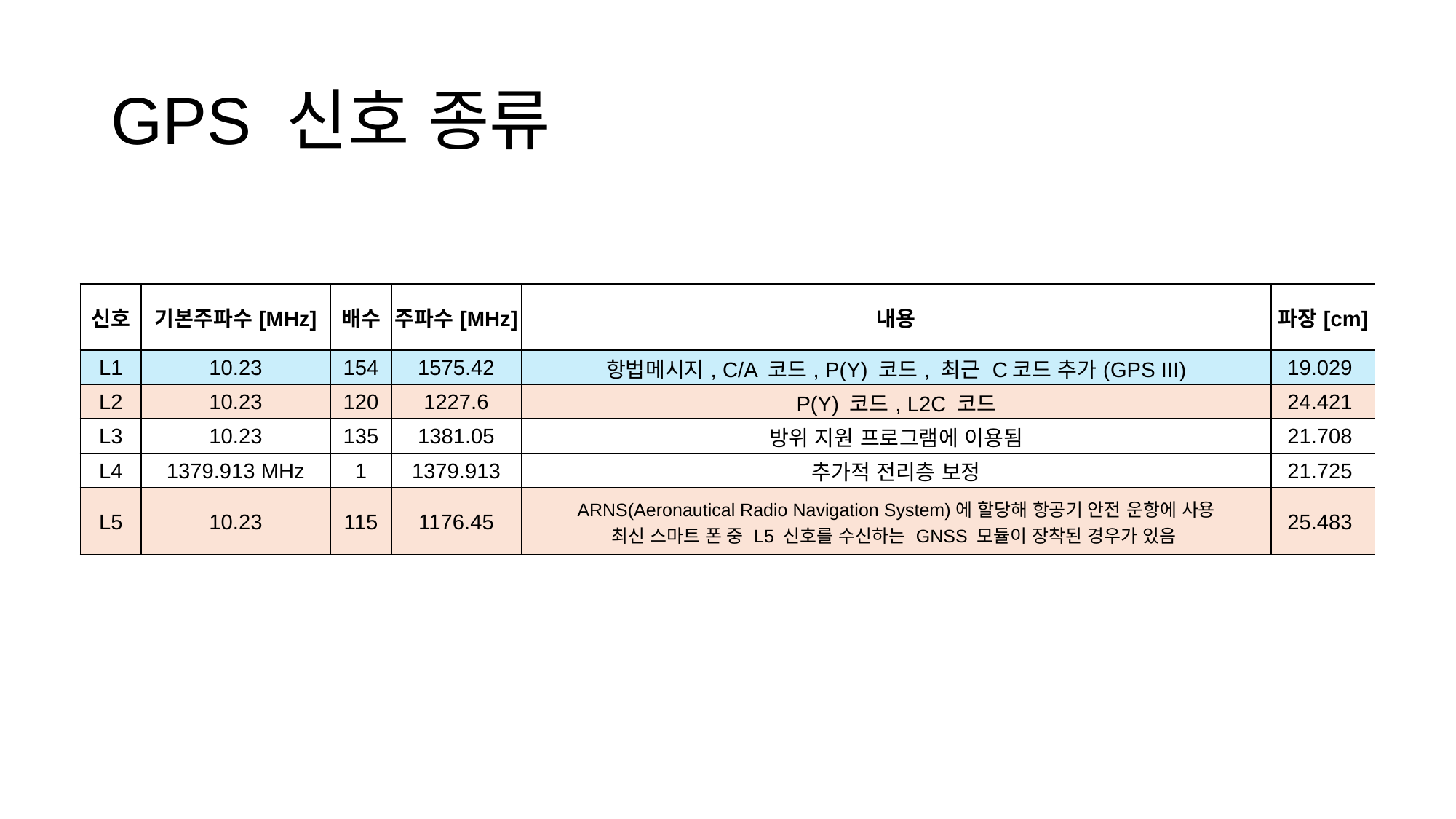

# GPS 신호 종류
| 신호 | 기본주파수[MHz] | 배수 | 주파수[MHz] | 내용 | 파장[cm] |
| --- | --- | --- | --- | --- | --- |
| L1 | 10.23 | 154 | 1575.42 | 항법메시지, C/A 코드, P(Y) 코드, 최근 C코드 추가(GPS III) | 19.029 |
| L2 | 10.23 | 120 | 1227.6 | P(Y) 코드, L2C 코드 | 24.421 |
| L3 | 10.23 | 135 | 1381.05 | 방위 지원 프로그램에 이용됨 | 21.708 |
| L4 | 1379.913 MHz | 1 | 1379.913 | 추가적 전리층 보정 | 21.725 |
| L5 | 10.23 | 115 | 1176.45 | ARNS(Aeronautical Radio Navigation System)에 할당해 항공기 안전 운항에 사용 최신 스마트 폰 중 L5 신호를 수신하는 GNSS 모듈이 장착된 경우가 있음 | 25.483 |